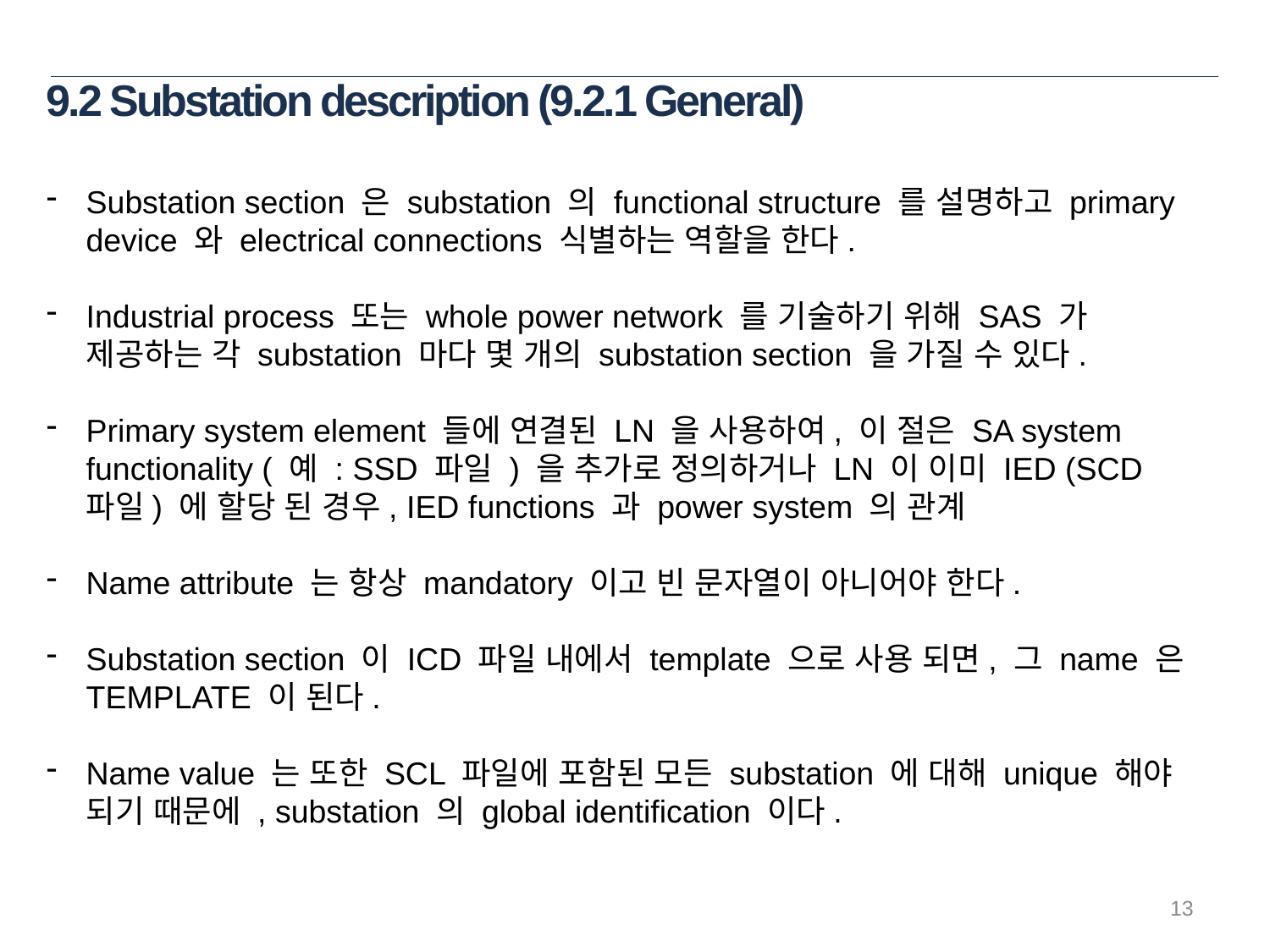

9.2 Substation description (9.2.1 General)
Substation section 은 substation 의 functional structure 를 설명하고 primary device 와 electrical connections 식별하는 역할을 한다.

Industrial process 또는 whole power network 를 기술하기 위해 SAS 가 제공하는 각 substation 마다 몇 개의 substation section 을 가질 수 있다.

Primary system element 들에 연결된 LN 을 사용하여, 이 절은 SA system functionality ( 예 : SSD 파일 ) 을 추가로 정의하거나 LN 이 이미 IED (SCD 파일) 에 할당 된 경우, IED functions 과 power system 의 관계

Name attribute 는 항상 mandatory 이고 빈 문자열이 아니어야 한다.

Substation section 이 ICD 파일 내에서 template 으로 사용 되면, 그 name 은 TEMPLATE 이 된다.

Name value 는 또한 SCL 파일에 포함된 모든 substation 에 대해 unique 해야 되기 때문에 , substation 의 global identification 이다.
13